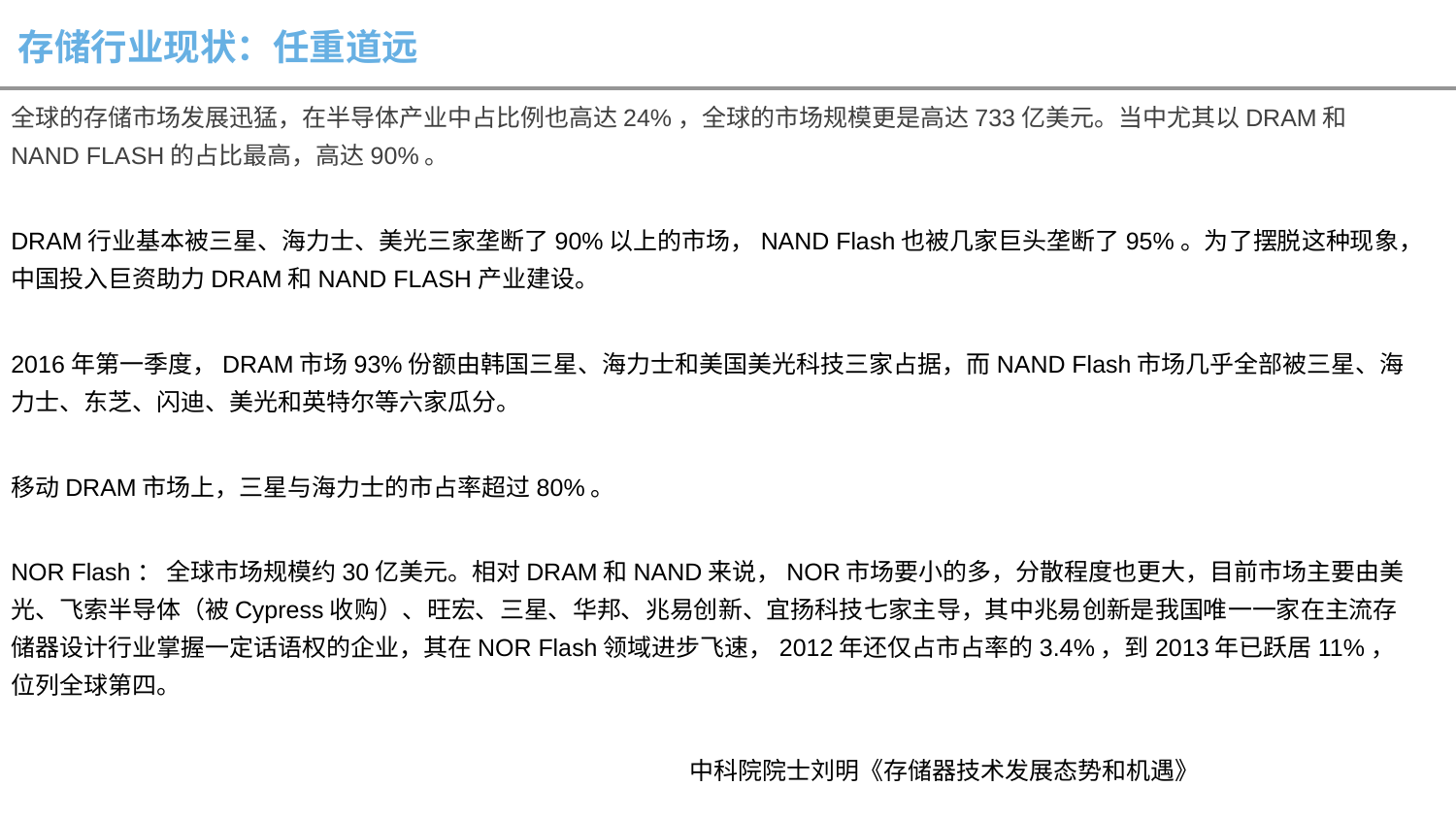

存储行业现状：任重道远
全球的存储市场发展迅猛，在半导体产业中占比例也高达24%，全球的市场规模更是高达733亿美元。当中尤其以DRAM和NAND FLASH的占比最高，高达90%。

DRAM行业基本被三星、海力士、美光三家垄断了90%以上的市场，NAND Flash也被几家巨头垄断了95%。为了摆脱这种现象，中国投入巨资助力DRAM和NAND FLASH产业建设。

2016年第一季度，DRAM市场93%份额由韩国三星、海力士和美国美光科技三家占据，而NAND Flash市场几乎全部被三星、海力士、东芝、闪迪、美光和英特尔等六家瓜分。

移动DRAM市场上，三星与海力士的市占率超过80%。

NOR Flash： 全球市场规模约30亿美元。相对DRAM和NAND来说，NOR市场要小的多，分散程度也更大，目前市场主要由美光、飞索半导体（被Cypress收购）、旺宏、三星、华邦、兆易创新、宜扬科技七家主导，其中兆易创新是我国唯一一家在主流存储器设计行业掌握一定话语权的企业，其在NOR Flash领域进步飞速，2012年还仅占市占率的3.4%，到2013年已跃居11%，位列全球第四。

                                                                                                                              中科院院士刘明《存储器技术发展态势和机遇》